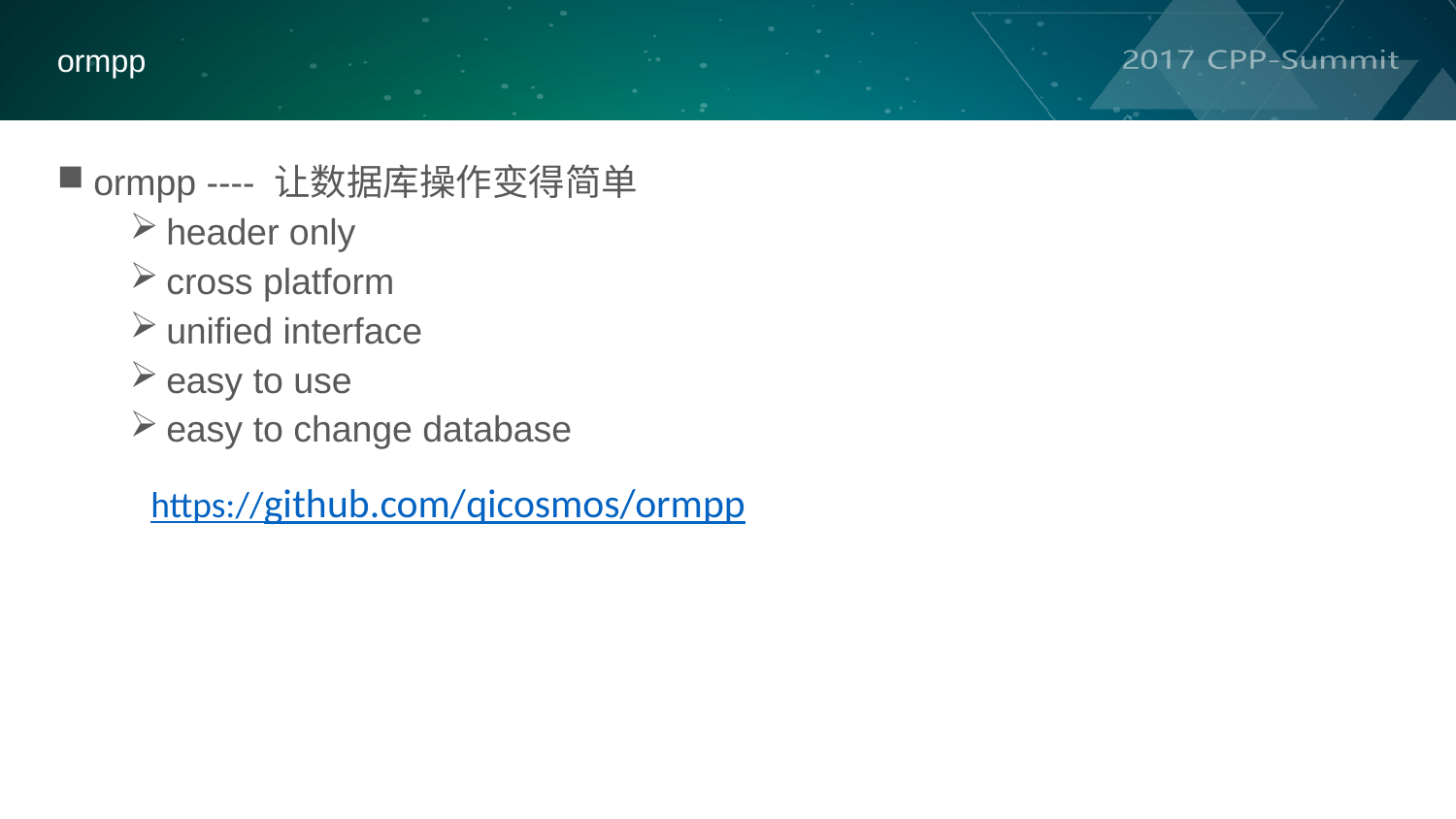

ormpp
ormpp ---- 让数据库操作变得简单
header only
cross platform
unified interface
easy to use
easy to change database

https://github.com/qicosmos/ormpp